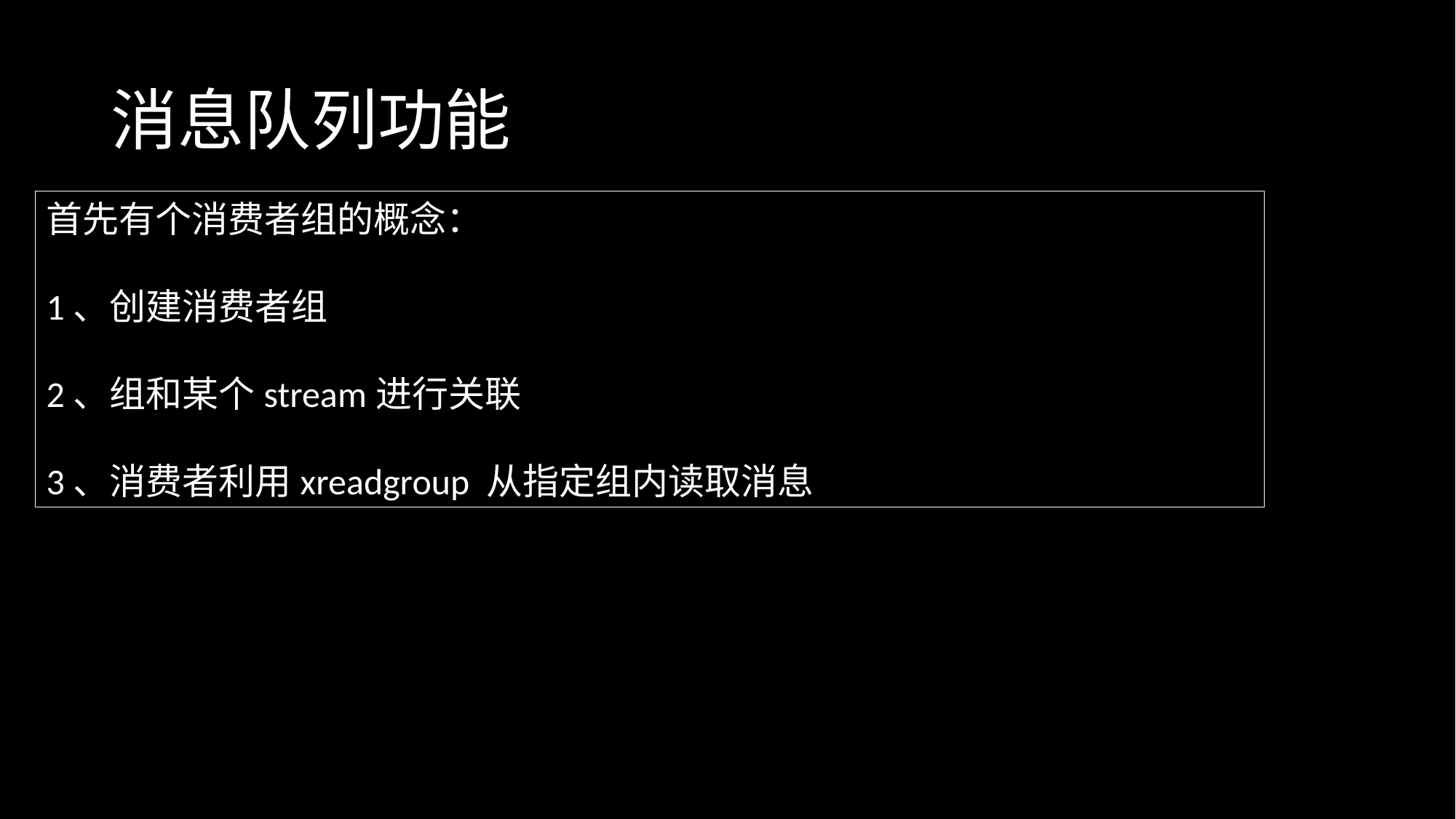

# 消息队列功能
首先有个消费者组的概念：

1、创建消费者组

2、组和某个stream进行关联

3、消费者利用xreadgroup 从指定组内读取消息